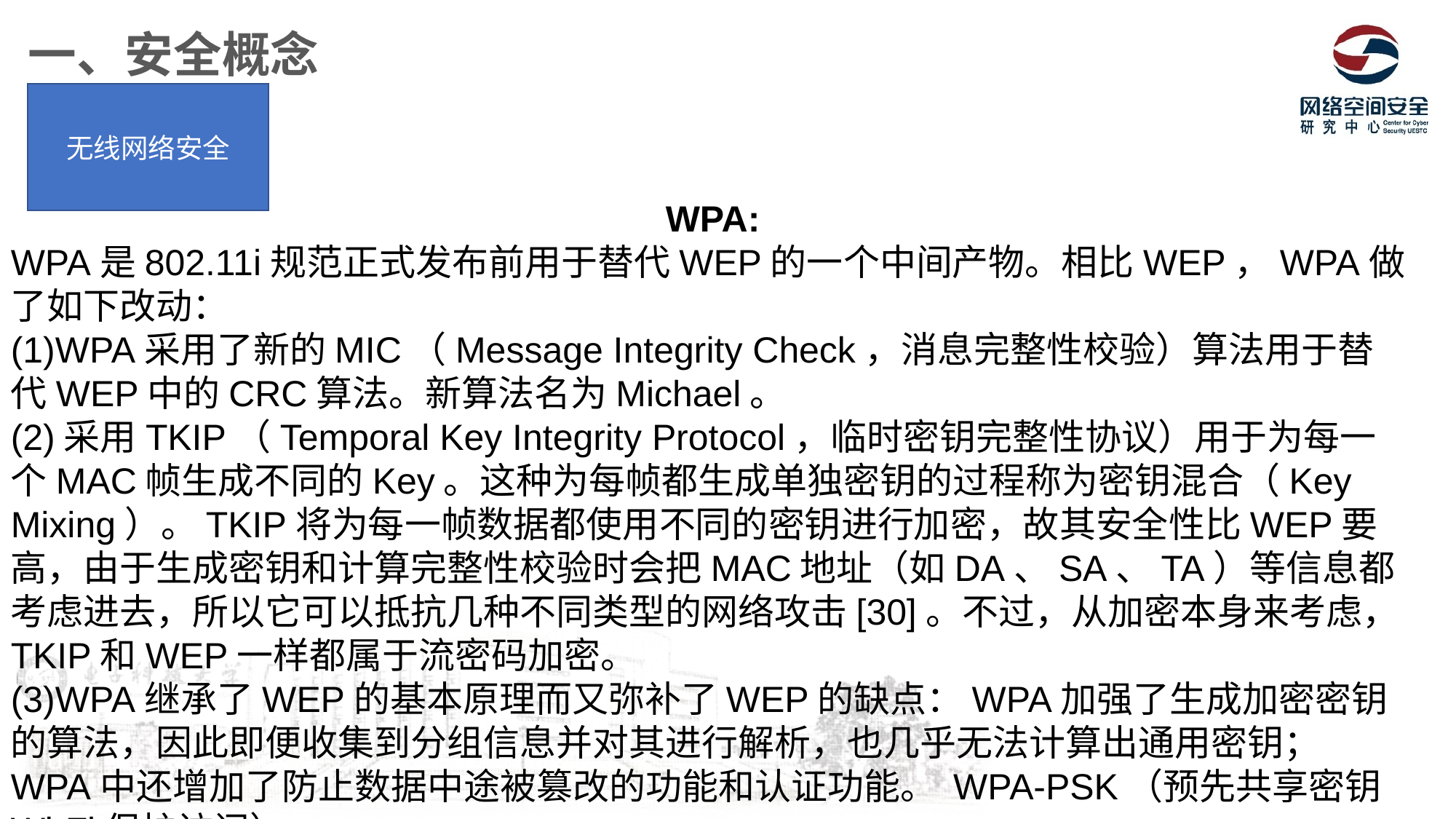

一、安全概念
无线网络安全
						WPA:
WPA是802.11i规范正式发布前用于替代WEP的一个中间产物。相比WEP，WPA做了如下改动：
(1)WPA采用了新的MIC（Message Integrity Check，消息完整性校验）算法用于替代WEP中的CRC算法。新算法名为Michael。
(2)采用TKIP（Temporal Key Integrity Protocol，临时密钥完整性协议）用于为每一个MAC帧生成不同的Key。这种为每帧都生成单独密钥的过程称为密钥混合（Key Mixing）。TKIP将为每一帧数据都使用不同的密钥进行加密，故其安全性比WEP要高，由于生成密钥和计算完整性校验时会把MAC地址（如DA、SA、TA）等信息都考虑进去，所以它可以抵抗几种不同类型的网络攻击[30]。不过，从加密本身来考虑，TKIP和WEP一样都属于流密码加密。
(3)WPA继承了WEP的基本原理而又弥补了WEP的缺点：WPA加强了生成加密密钥的算法，因此即便收集到分组信息并对其进行解析，也几乎无法计算出通用密钥；WPA中还增加了防止数据中途被篡改的功能和认证功能。 WPA-PSK（预先共享密钥Wi-Fi保护访问）